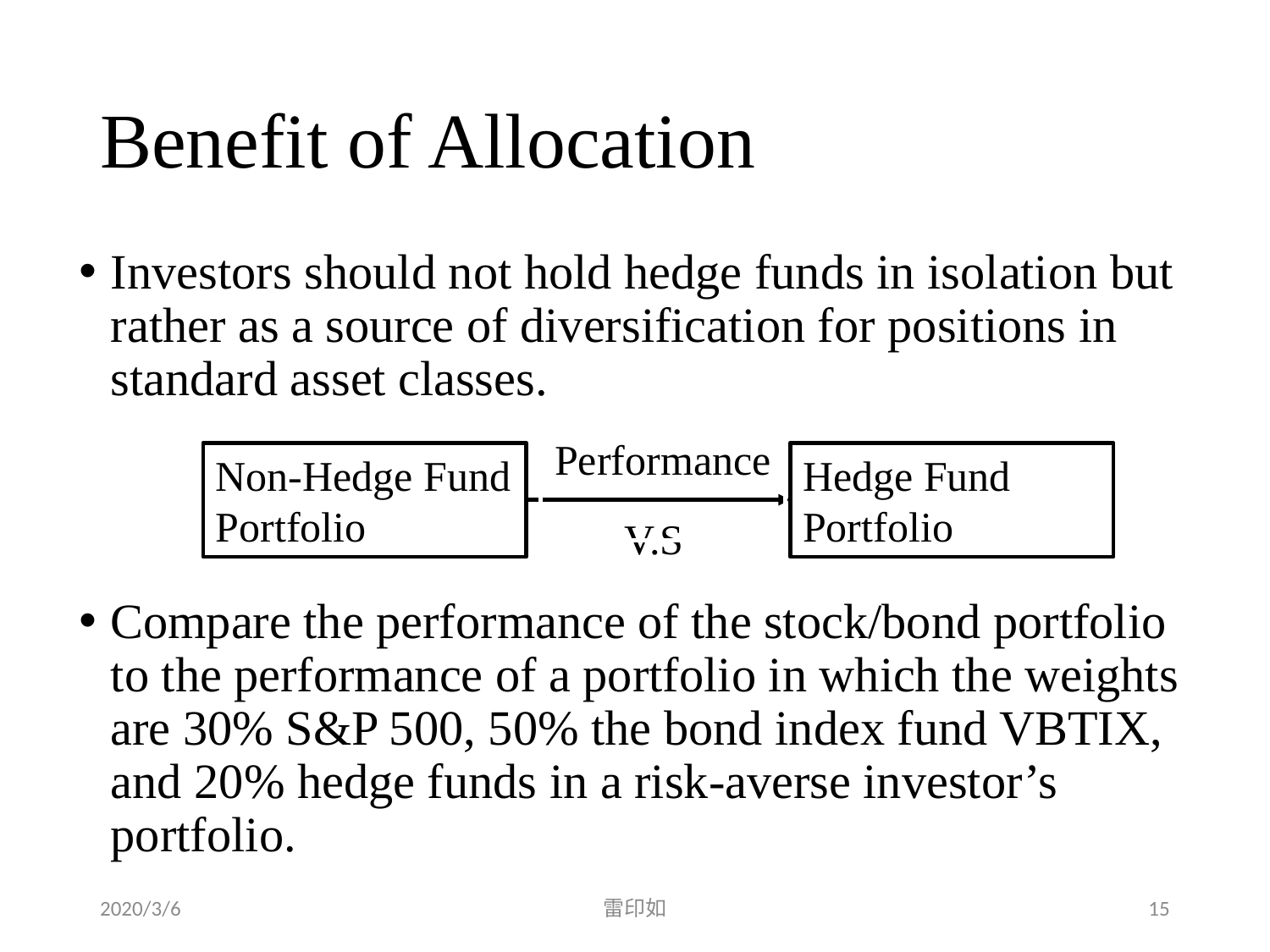

# Benefit of Allocation
Investors should not hold hedge funds in isolation but rather as a source of diversification for positions in standard asset classes.

Compare the performance of the stock/bond portfolio to the performance of a portfolio in which the weights are 30% S&P 500, 50% the bond index fund VBTIX, and 20% hedge funds in a risk-averse investor’s portfolio.
Performance
Hedge Fund Portfolio
Non-Hedge Fund Portfolio
V.S
2020/3/6
雷印如
15